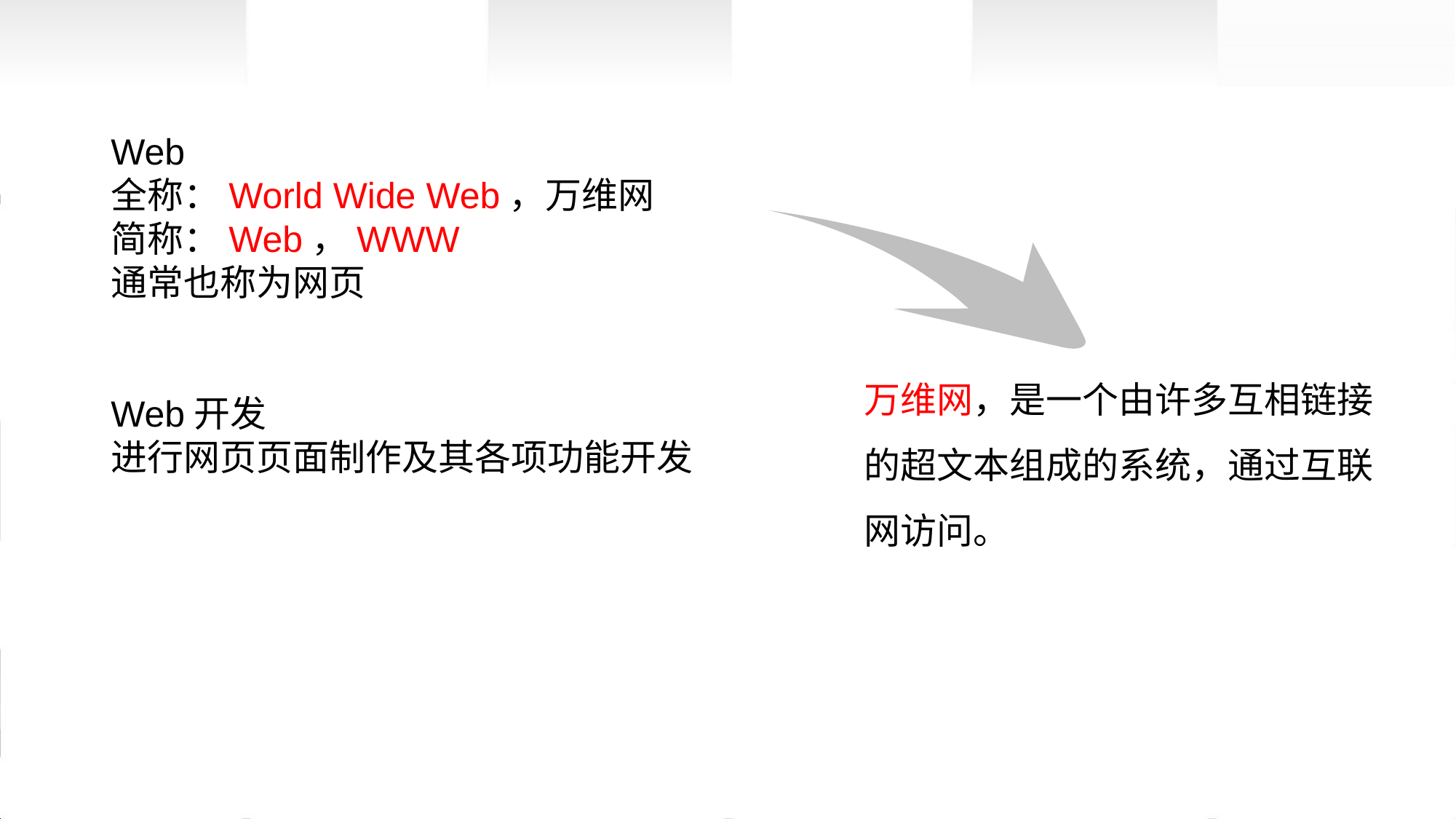

Web
全称：World Wide Web，万维网
简称：Web，WWW
通常也称为网页

Web开发
进行网页页面制作及其各项功能开发

万维网，是一个由许多互相链接的超文本组成的系统，通过互联网访问。